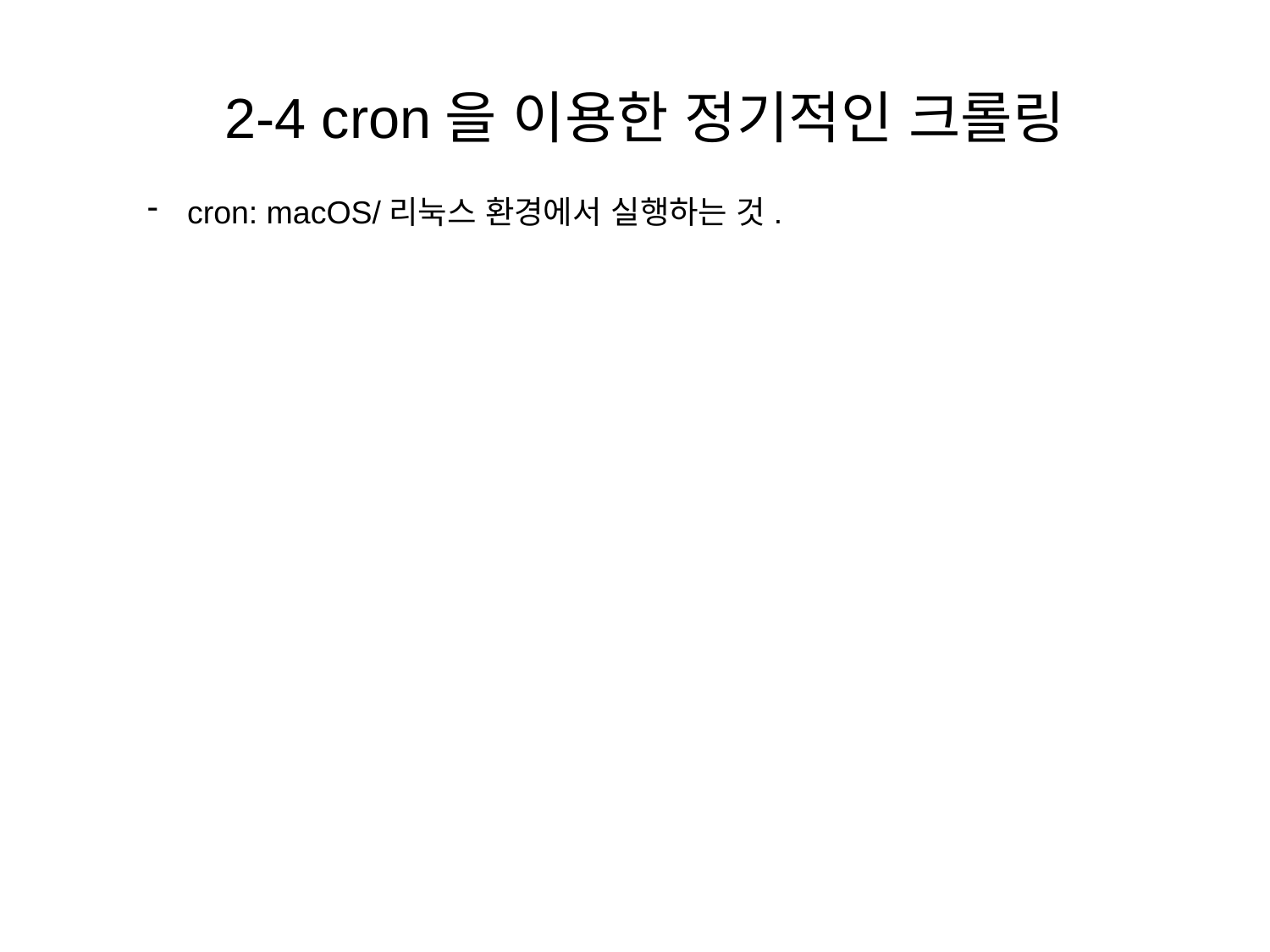

2-4 cron을 이용한 정기적인 크롤링
cron: macOS/리눅스 환경에서 실행하는 것.